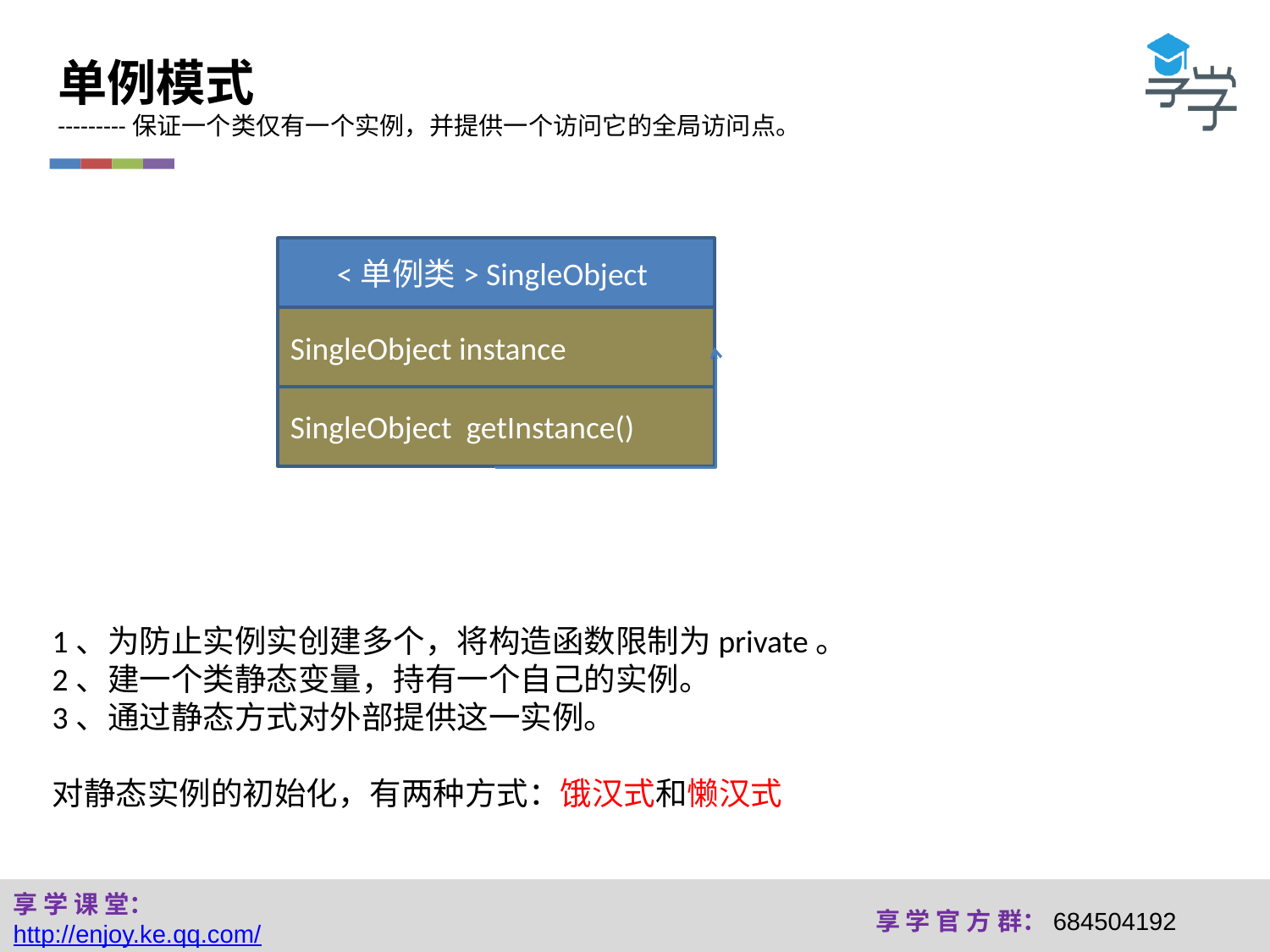

单例模式
---------保证一个类仅有一个实例，并提供一个访问它的全局访问点。

<单例类> SingleObject
SingleObject instance
SingleObject  getInstance()
1、为防止实例实创建多个，将构造函数限制为private。
2、建一个类静态变量，持有一个自己的实例。
3、通过静态方式对外部提供这一实例。

对静态实例的初始化，有两种方式：饿汉式和懒汉式